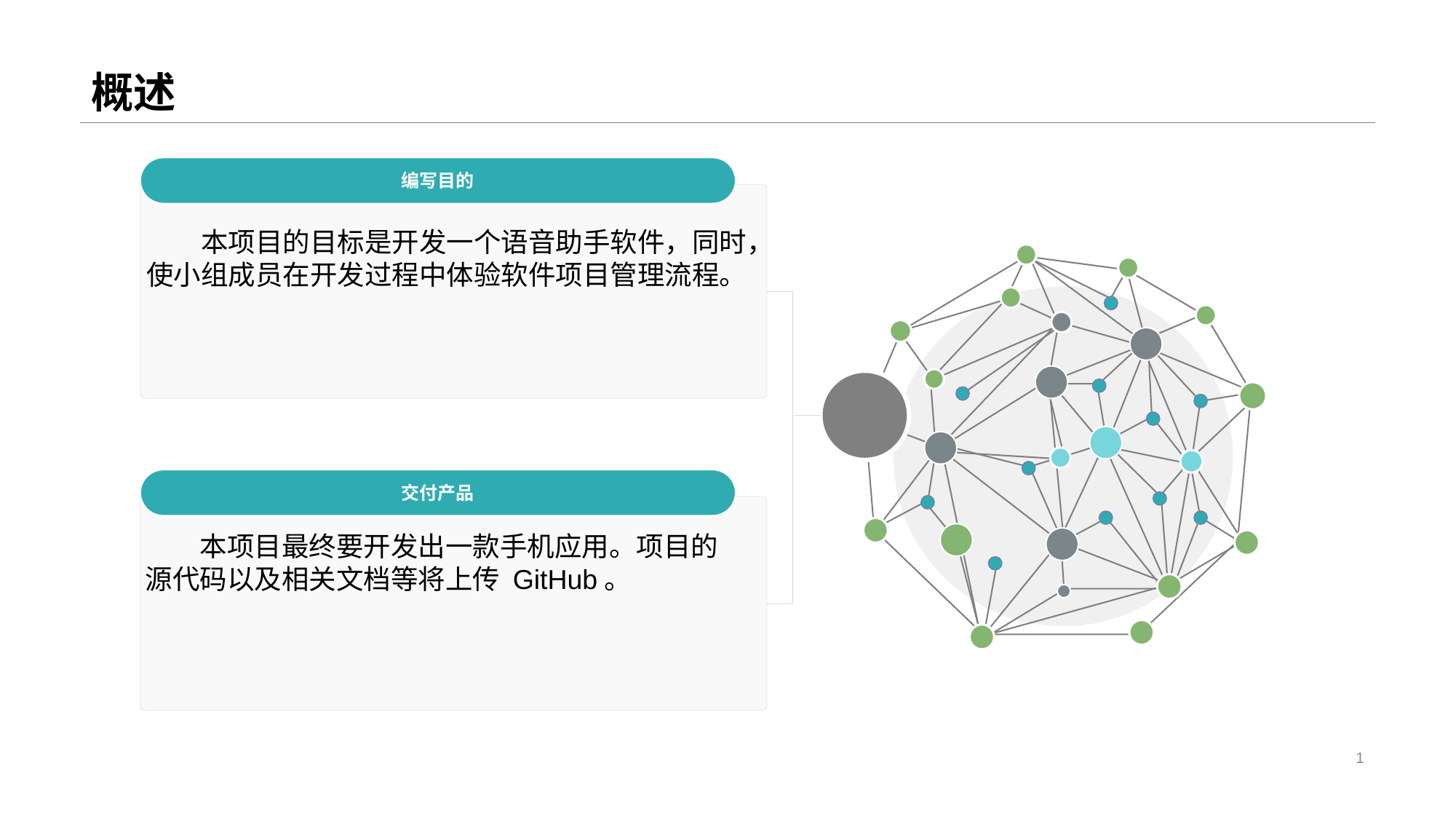

# 概述
编写目的

交付产品

本项目的目标是开发一个语音助手软件，同时，使小组成员在开发过程中体验软件项目管理流程。
本项目最终要开发出一款手机应用。项目的源代码以及相关文档等将上传 GitHub。
1